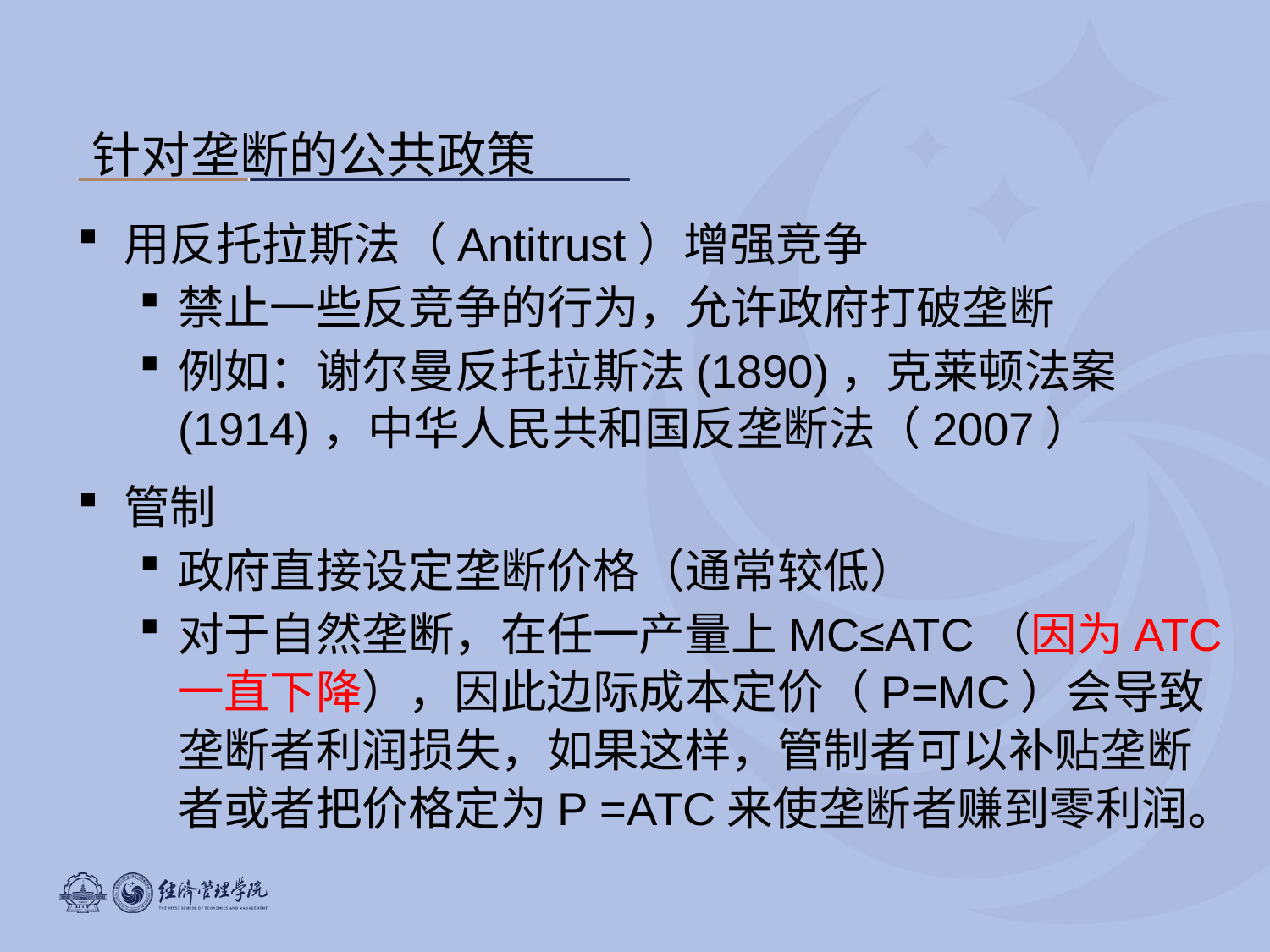

针对垄断的公共政策
用反托拉斯法（Antitrust）增强竞争
禁止一些反竞争的行为，允许政府打破垄断
例如：谢尔曼反托拉斯法(1890)，克莱顿法案(1914)，中华人民共和国反垄断法（2007）
管制
政府直接设定垄断价格（通常较低）
对于自然垄断，在任一产量上MC≤ATC（因为ATC一直下降），因此边际成本定价（P=MC）会导致垄断者利润损失，如果这样，管制者可以补贴垄断者或者把价格定为P =ATC来使垄断者赚到零利润。